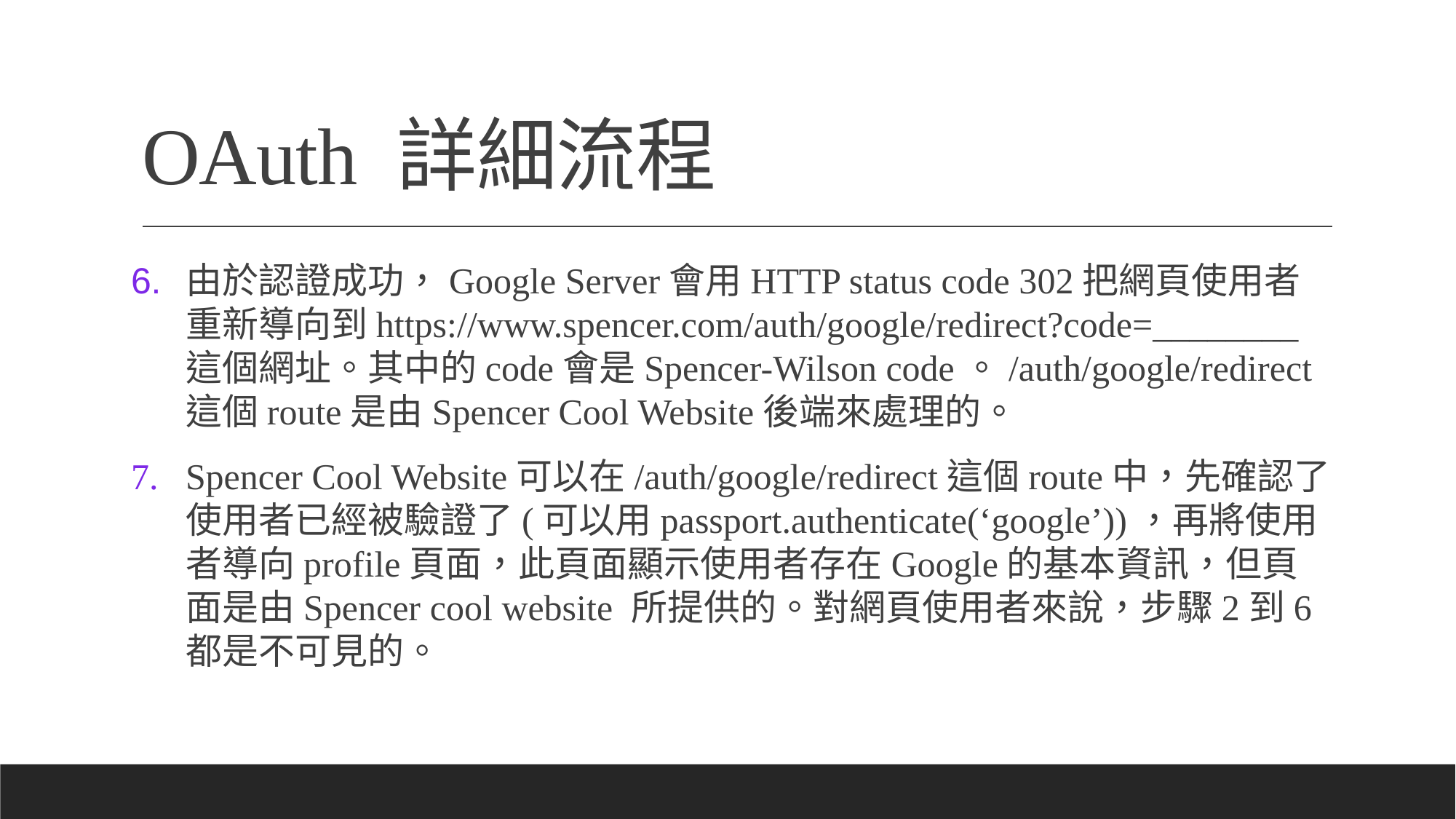

# OAuth 詳細流程
由於認證成功，Google Server會用HTTP status code 302把網頁使用者重新導向到https://www.spencer.com/auth/google/redirect?code=________ 這個網址。其中的code會是Spencer-Wilson code。/auth/google/redirect這個route是由Spencer Cool Website後端來處理的。
Spencer Cool Website可以在/auth/google/redirect這個route中，先確認了使用者已經被驗證了(可以用passport.authenticate(‘google’))，再將使用者導向profile頁面，此頁面顯示使用者存在Google的基本資訊，但頁面是由Spencer cool website 所提供的。對網頁使用者來說，步驟2到6都是不可見的。